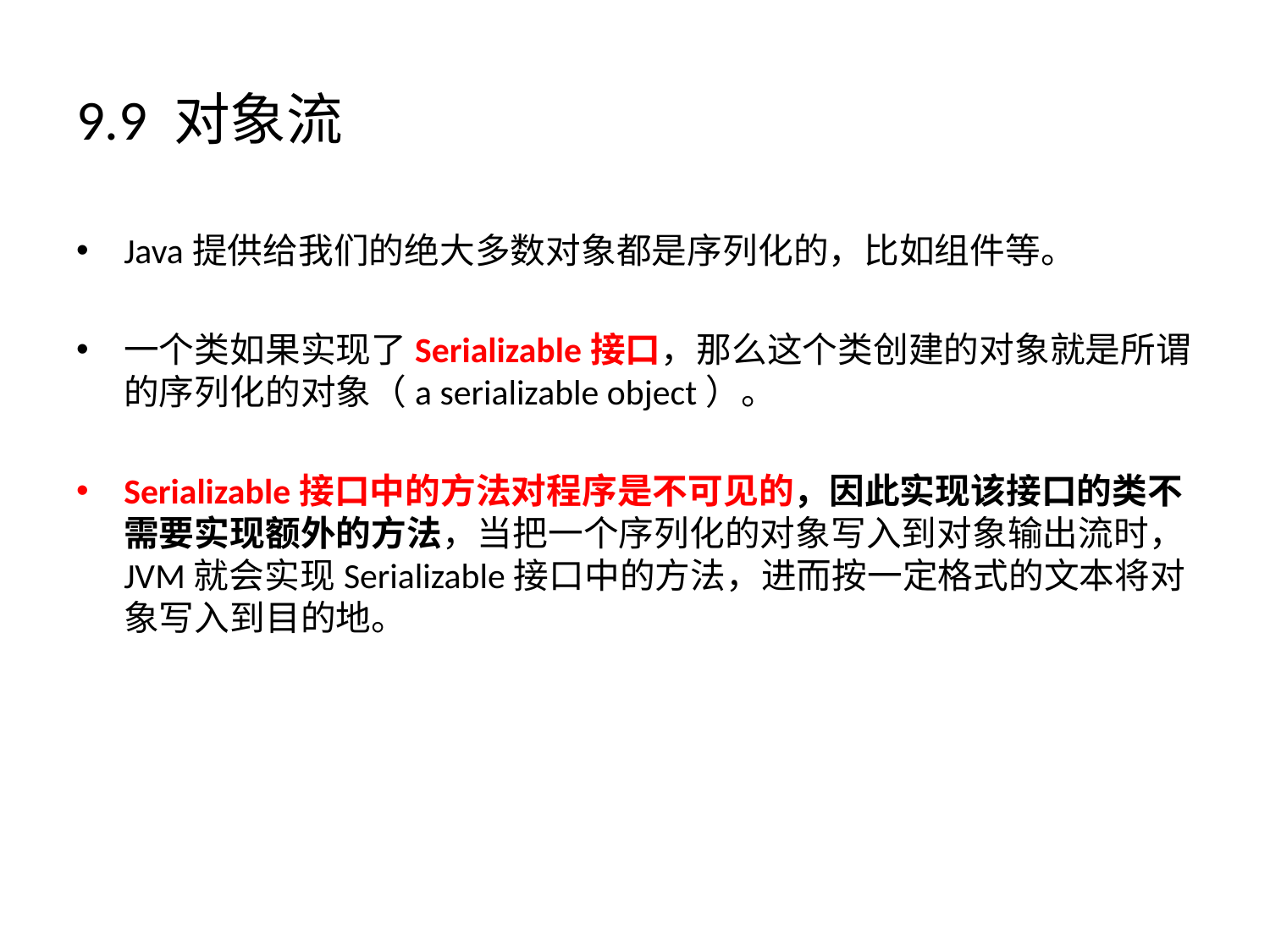

# 9.9 对象流
Java提供给我们的绝大多数对象都是序列化的，比如组件等。

一个类如果实现了Serializable接口，那么这个类创建的对象就是所谓的序列化的对象（a serializable object）。

Serializable接口中的方法对程序是不可见的，因此实现该接口的类不需要实现额外的方法，当把一个序列化的对象写入到对象输出流时，JVM就会实现Serializable接口中的方法，进而按一定格式的文本将对象写入到目的地。

46